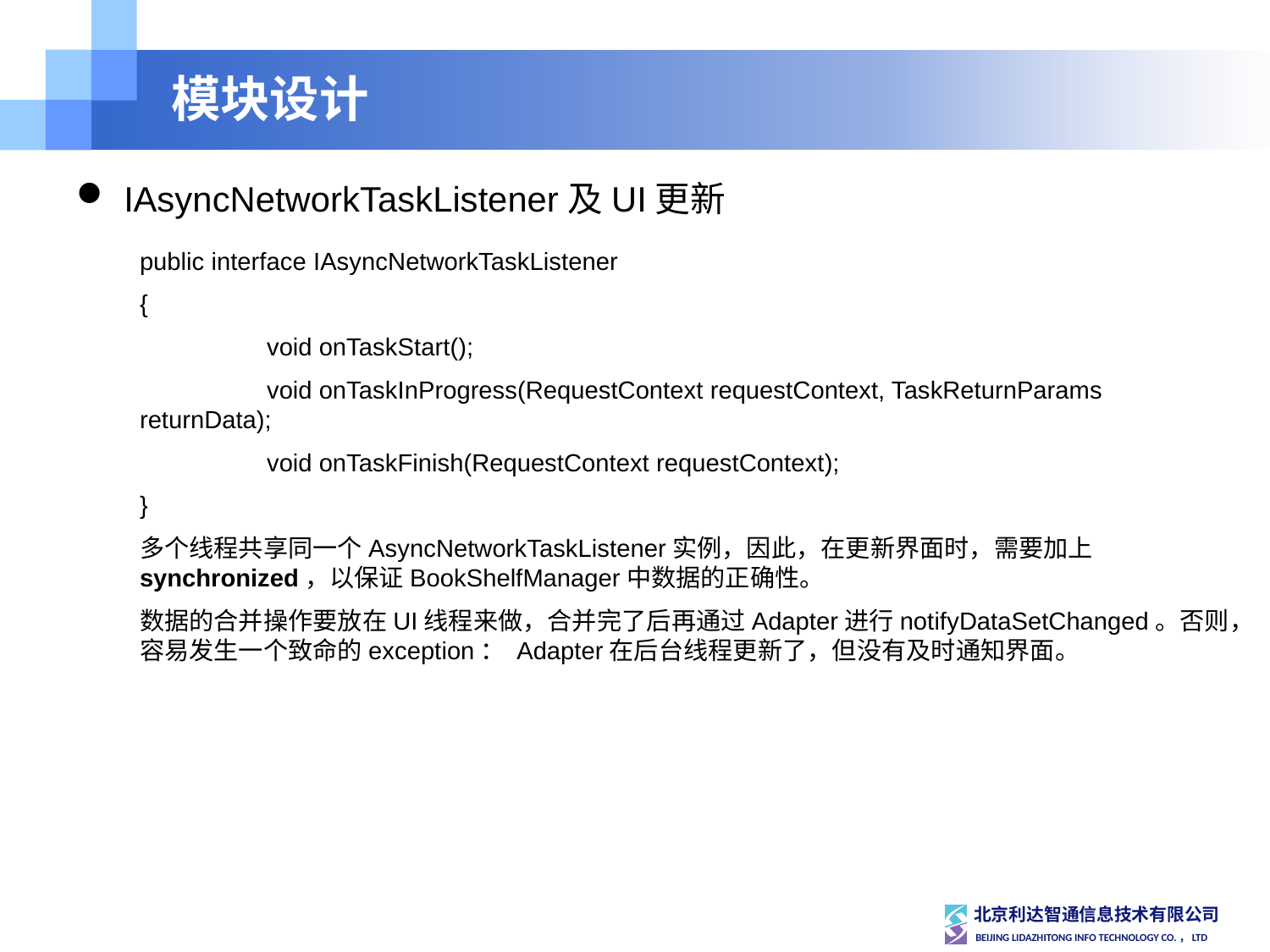

# 模块设计
IAsyncNetworkTaskListener及UI更新
public interface IAsyncNetworkTaskListener
{
	void onTaskStart();
	void onTaskInProgress(RequestContext requestContext, TaskReturnParams returnData);
    	void onTaskFinish(RequestContext requestContext);
}
多个线程共享同一个AsyncNetworkTaskListener实例，因此，在更新界面时，需要加上synchronized，以保证BookShelfManager中数据的正确性。
数据的合并操作要放在UI线程来做，合并完了后再通过Adapter进行notifyDataSetChanged。否则，容易发生一个致命的exception： Adapter在后台线程更新了，但没有及时通知界面。